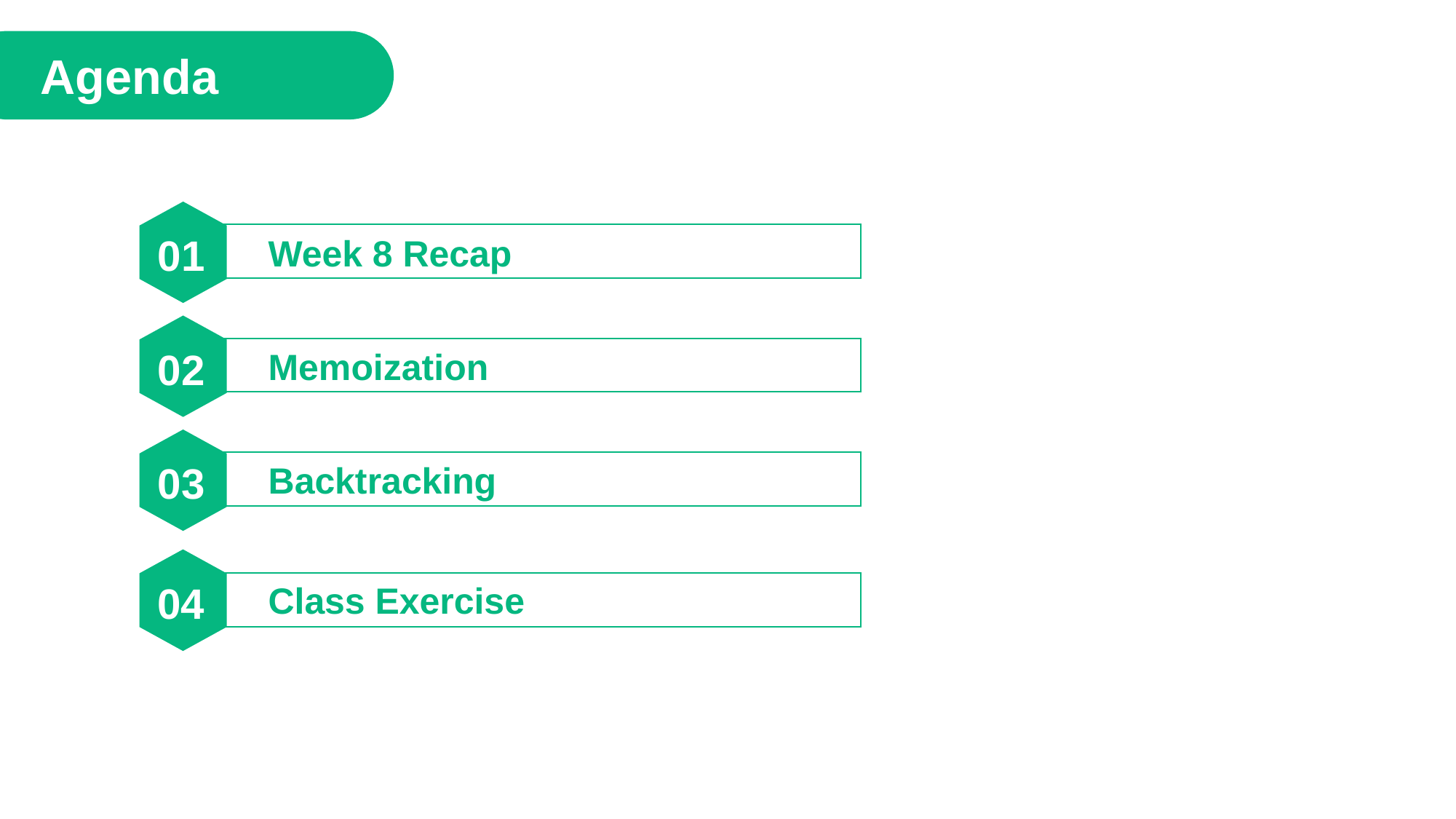

Agenda

01

Week 8 Recap

02
竞争对手分析

Memoization
产品定位分析

03

Backtracking

04
Class Exercise

05